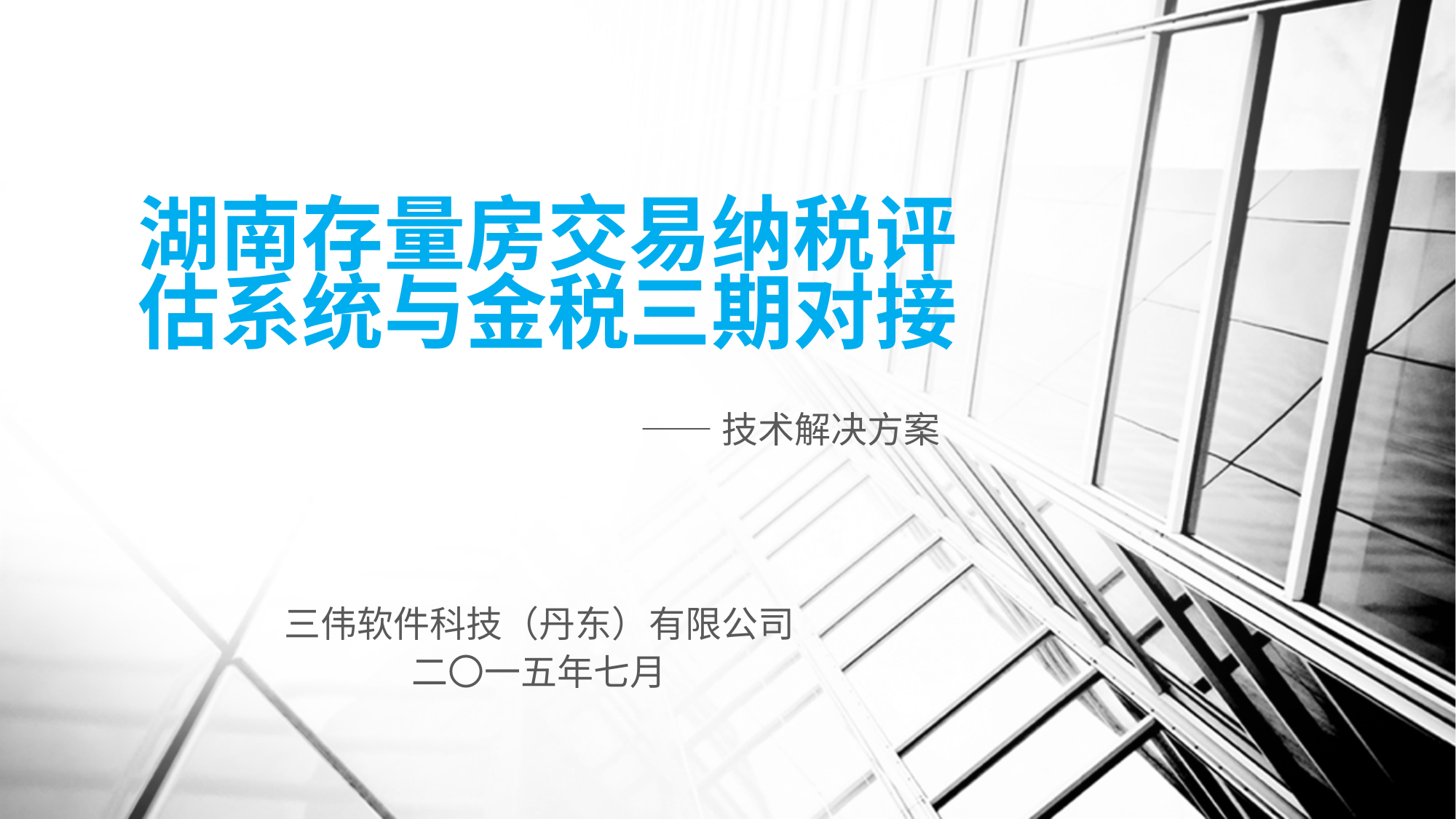

# 湖南存量房交易纳税评估系统与金税三期对接
——技术解决方案

三伟软件科技（丹东）有限公司
二〇一五年七月